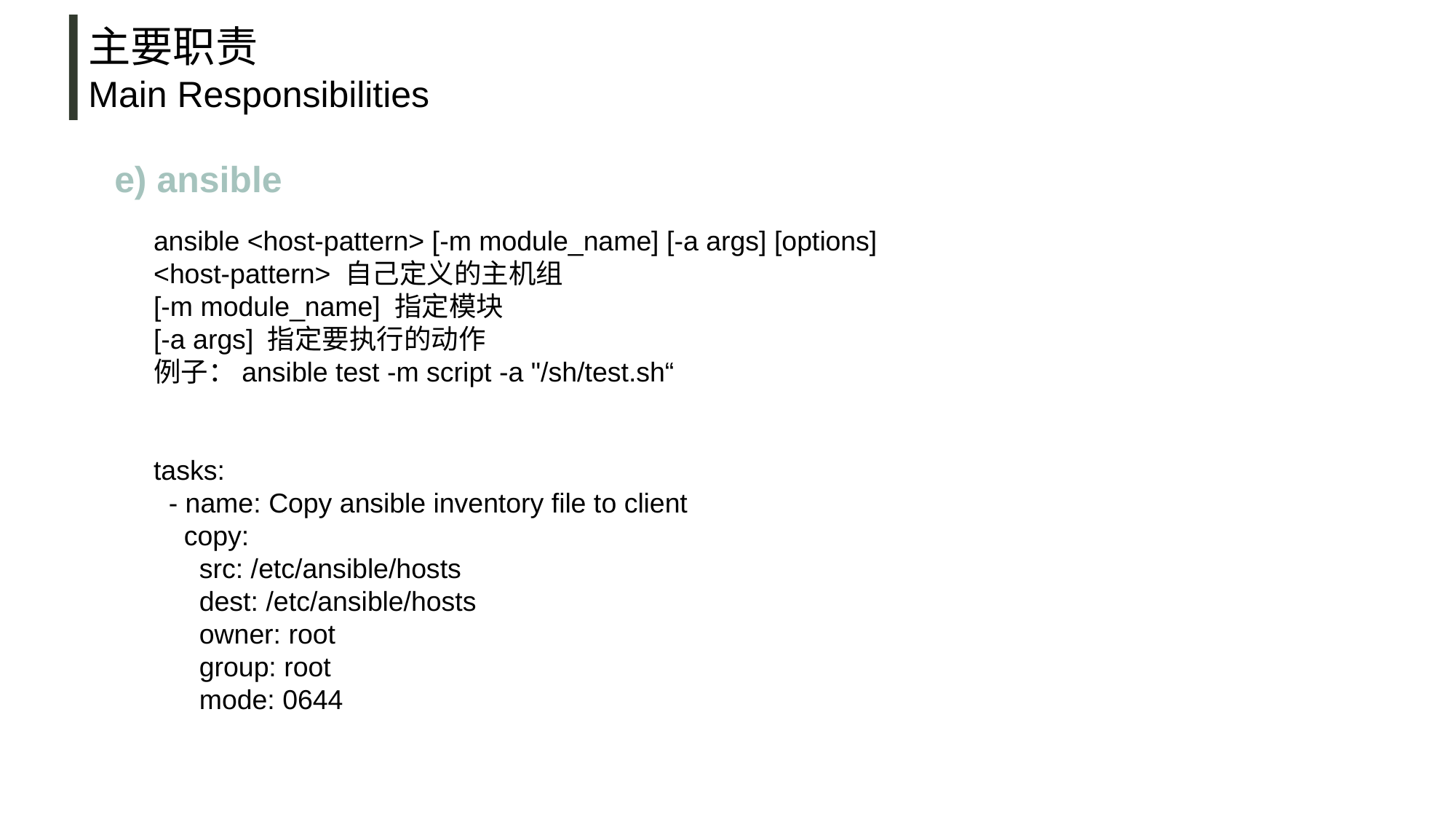

主要职责
Main Responsibilities
 e) ansible
ansible <host-pattern> [-m module_name] [-a args] [options]
<host-pattern> 自己定义的主机组
[-m module_name] 指定模块
[-a args] 指定要执行的动作
例子：ansible test -m script -a "/sh/test.sh“

tasks:
  - name: Copy ansible inventory file to client
    copy:
      src: /etc/ansible/hosts
      dest: /etc/ansible/hosts
      owner: root
      group: root
      mode: 0644